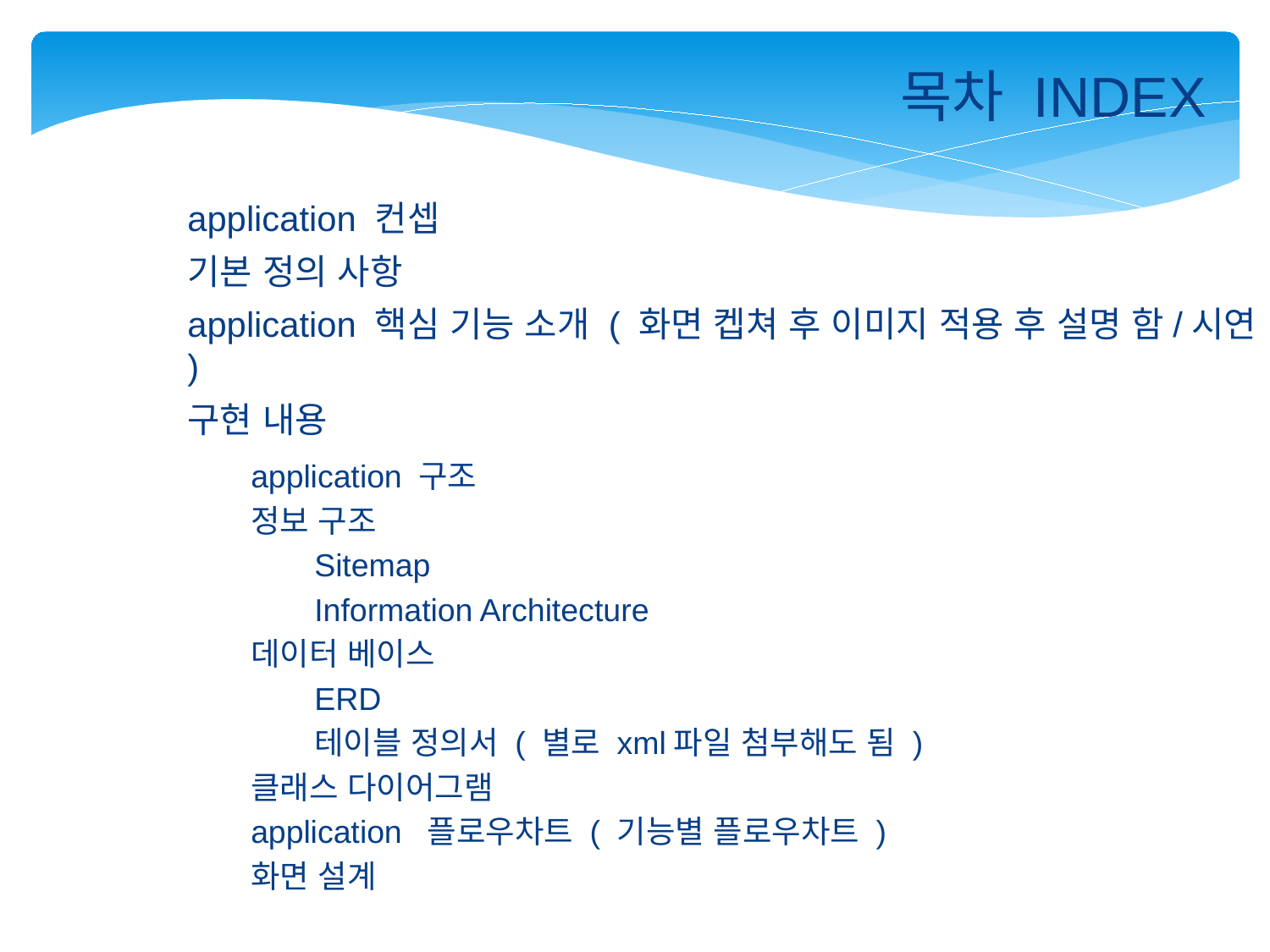

# 목차 INDEX
application 컨셉
기본 정의 사항
application 핵심 기능 소개 ( 화면 켑쳐 후 이미지 적용 후 설명 함/시연 )
구현 내용
application 구조
정보 구조
Sitemap
Information Architecture
데이터 베이스
ERD
테이블 정의서 ( 별로 xml파일 첨부해도 됨 )
클래스 다이어그램
application  플로우차트 ( 기능별 플로우차트 )
화면 설계